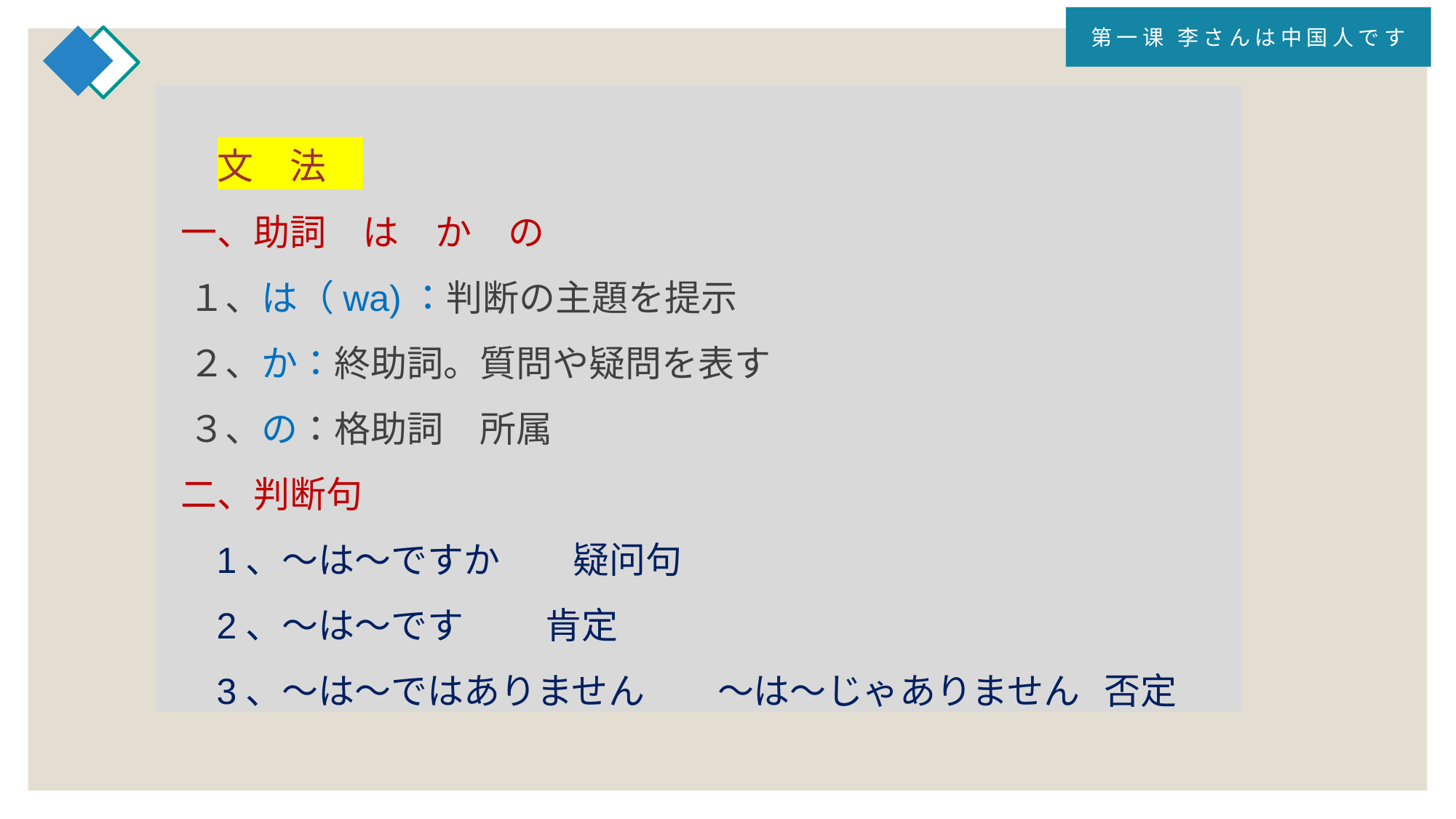

第一课 李さんは中国人です

 　文　法
  一、助詞　は　か　の
   １、は（wa)：判断の主題を提示
   ２、か：終助詞。質問や疑問を表す
   ３、の：格助詞　所属
  二、判断句
      1、～は～ですか　　疑问句
      2、～は～です          肯定
      3、～は～ではありません　　～は～じゃありません   否定